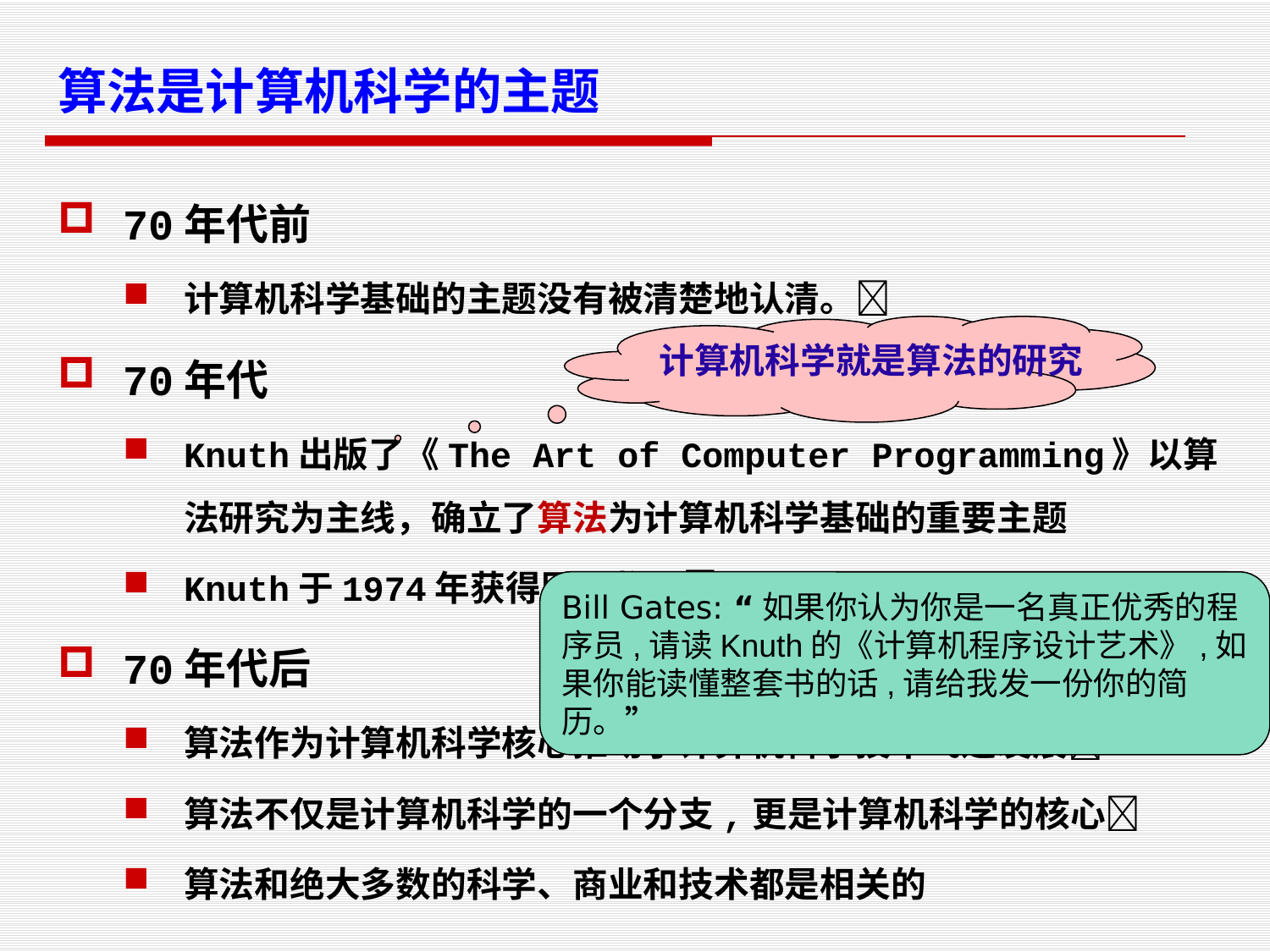

# 算法是计算机科学的主题
70年代前
计算机科学基础的主题没有被清楚地认清。􀂄
70年代
Knuth出版了《The Art of Computer Programming》以算法研究为主线，确立了算法为计算机科学基础的重要主题
Knuth于1974年获得图灵奖。􀂄
70年代后
算法作为计算机科学核心推动了计算机科学技术飞速发展􀂄
算法不仅是计算机科学的一个分支,更是计算机科学的核心􀂄
算法和绝大多数的科学、商业和技术都是相关的
计算机科学就是算法的研究
Bill Gates: “如果你认为你是一名真正优秀的程序员,请读Knuth的《计算机程序设计艺术》,如果你能读懂整套书的话,请给我发一份你的简历。”